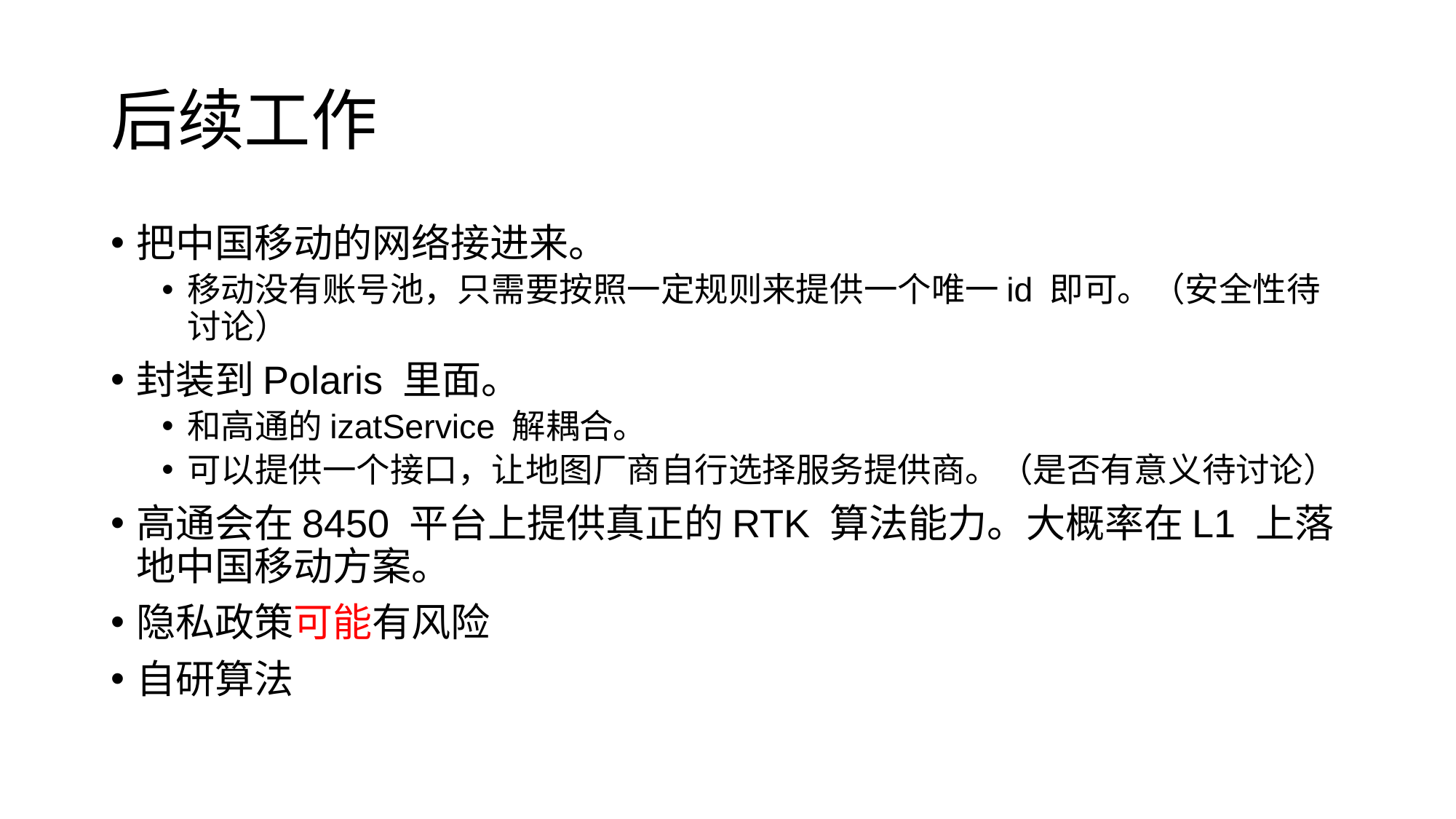

# 后续工作
把中国移动的网络接进来。
移动没有账号池，只需要按照一定规则来提供一个唯一id 即可。（安全性待讨论）
封装到Polaris 里面。
和高通的izatService 解耦合。
可以提供一个接口，让地图厂商自行选择服务提供商。（是否有意义待讨论）
高通会在8450 平台上提供真正的RTK 算法能力。大概率在L1 上落地中国移动方案。
隐私政策可能有风险
自研算法